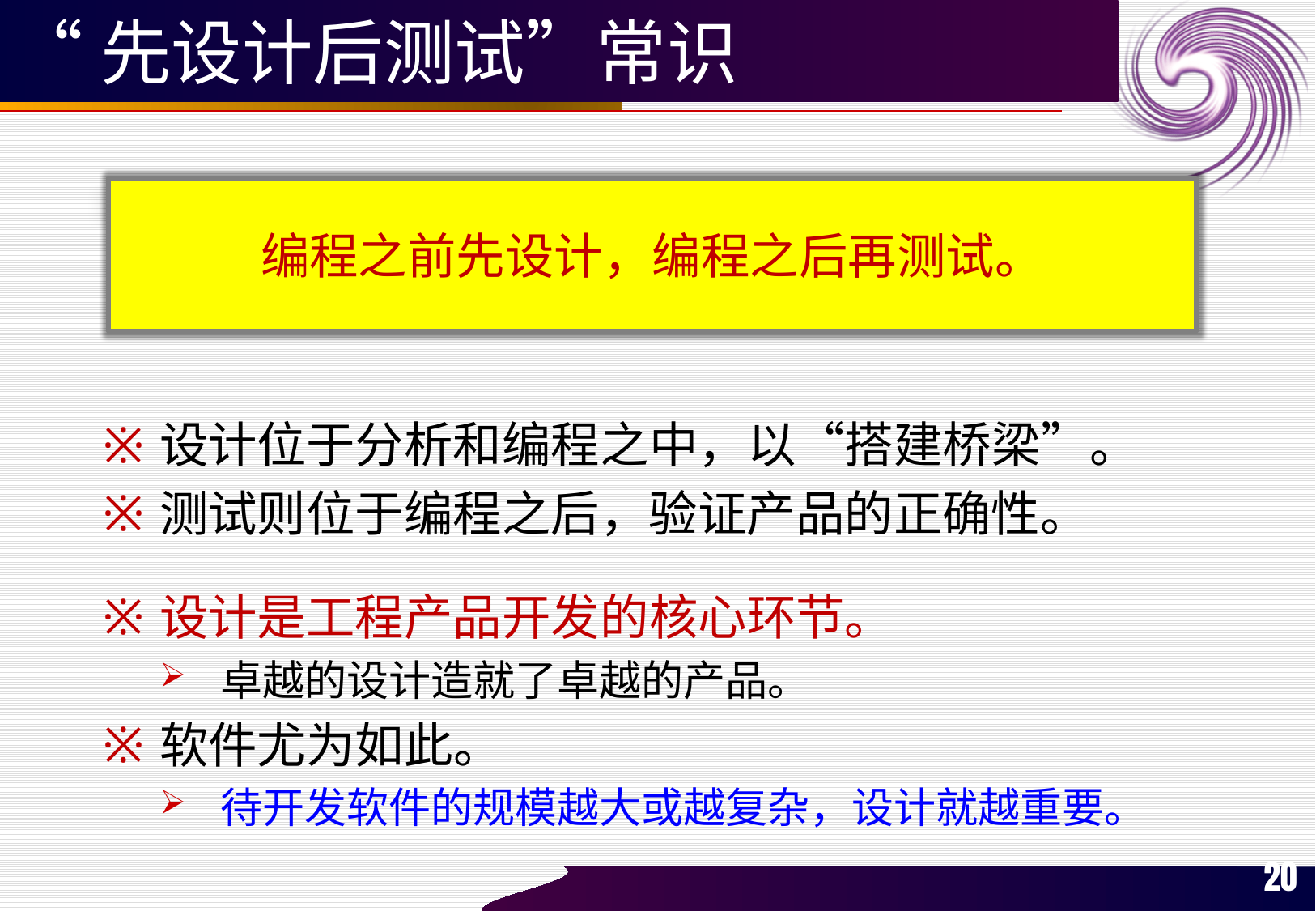

# “先设计后测试”常识
编程之前先设计，编程之后再测试。
设计位于分析和编程之中，以“搭建桥梁”。
测试则位于编程之后，验证产品的正确性。

设计是工程产品开发的核心环节。
卓越的设计造就了卓越的产品。
软件尤为如此。
待开发软件的规模越大或越复杂，设计就越重要。
20